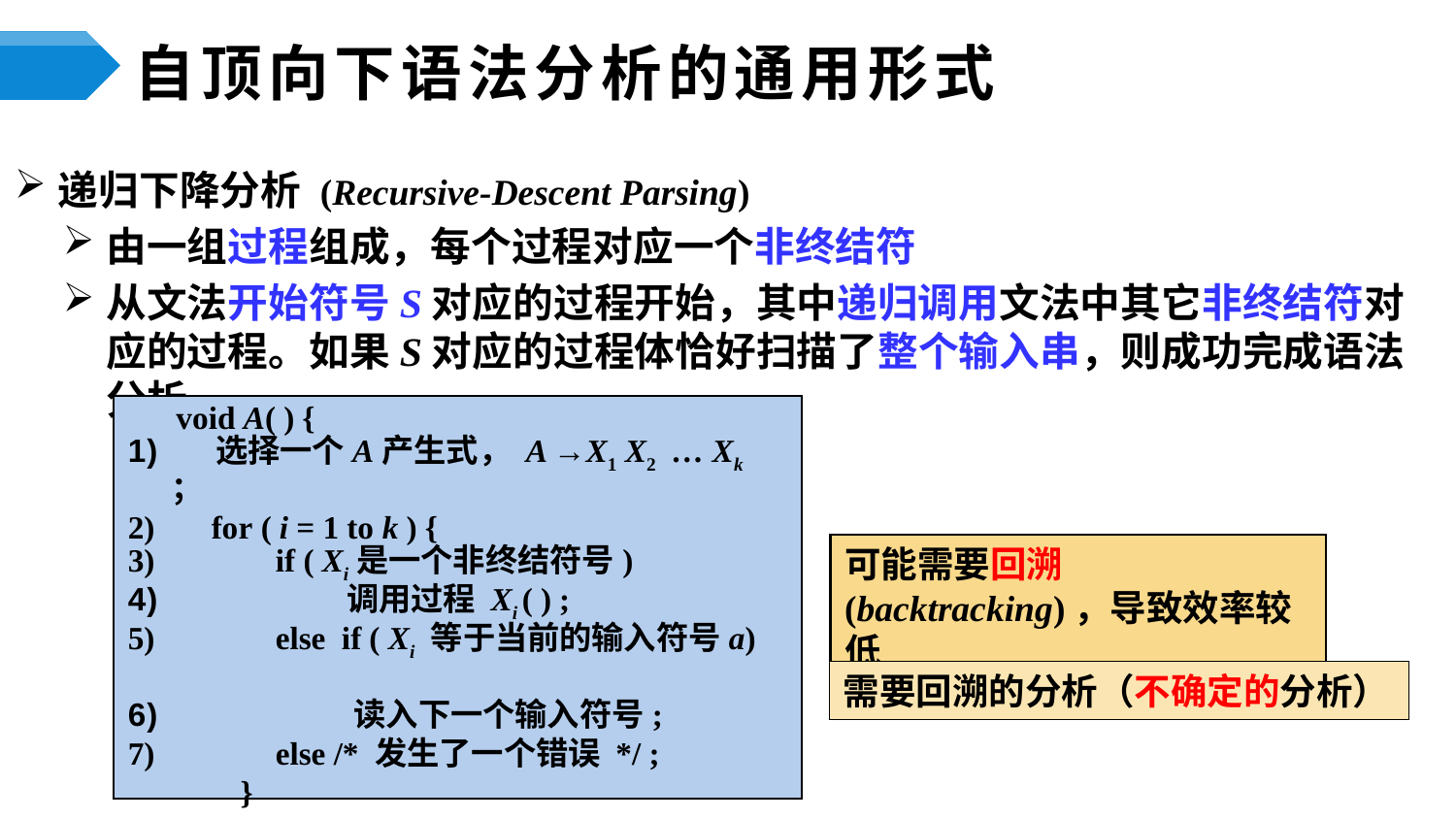

# 自顶向下语法分析的通用形式
递归下降分析 (Recursive-Descent Parsing)
由一组过程组成，每个过程对应一个非终结符
从文法开始符号S对应的过程开始，其中递归调用文法中其它非终结符对应的过程。如果S对应的过程体恰好扫描了整个输入串，则成功完成语法分析
      void A( ) {
     选择一个A产生式， A →X1 X2  … Xk  ；
     for ( i = 1 to k ) {
             if ( Xi是一个非终结符号)
                       调用过程 Xi ( ) ;
             else  if ( Xi 等于当前的输入符号a)
                        读入下一个输入符号;
             else /* 发生了一个错误 */ ;
              }
       }
可能需要回溯(backtracking)，导致效率较低
需要回溯的分析（不确定的分析）